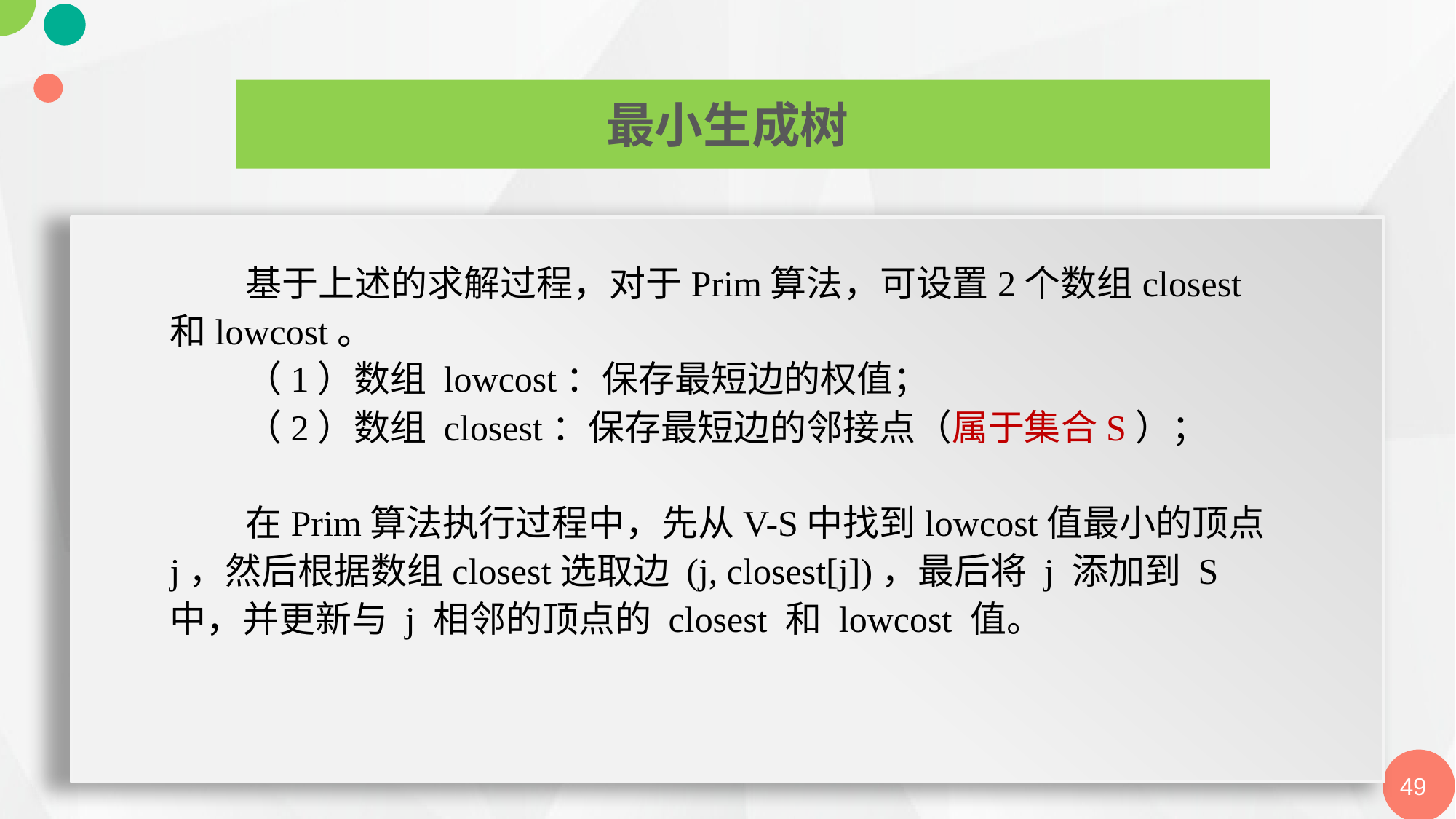

最小生成树
基于上述的求解过程，对于Prim算法，可设置2个数组closest和lowcost。
（1）数组 lowcost：保存最短边的权值；
（2）数组 closest：保存最短边的邻接点（属于集合S）；

在Prim算法执行过程中，先从V-S中找到lowcost值最小的顶点 j，然后根据数组closest选取边 (j, closest[j])，最后将 j 添加到 S 中，并更新与 j 相邻的顶点的 closest 和 lowcost 值。